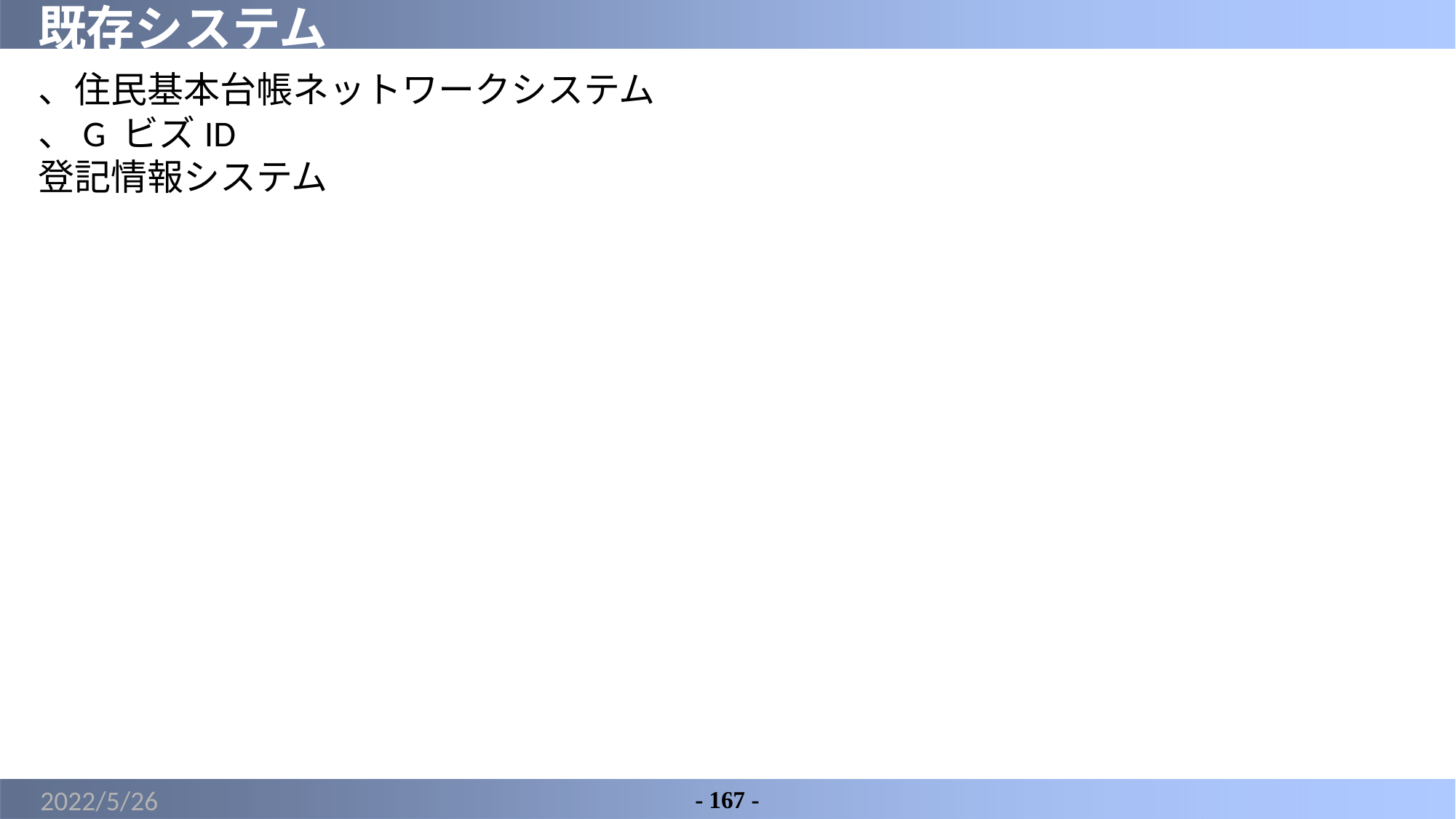

# 既存システム
、住民基本台帳ネットワークシステム
、G ビズID
登記情報システム
2022/5/26
- 167 -